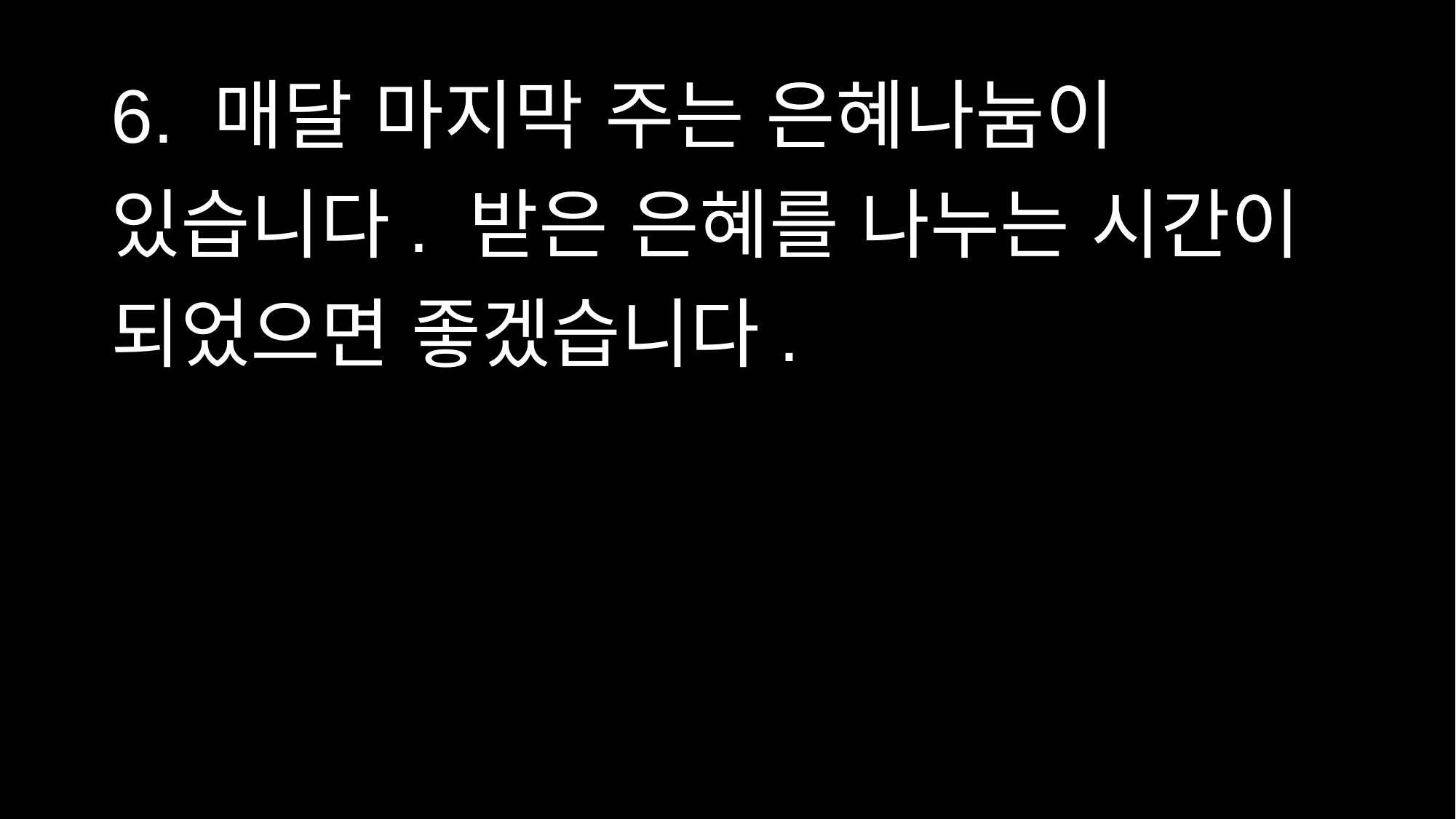

# 6. 매달 마지막 주는 은혜나눔이 있습니다. 받은 은혜를 나누는 시간이 되었으면 좋겠습니다.